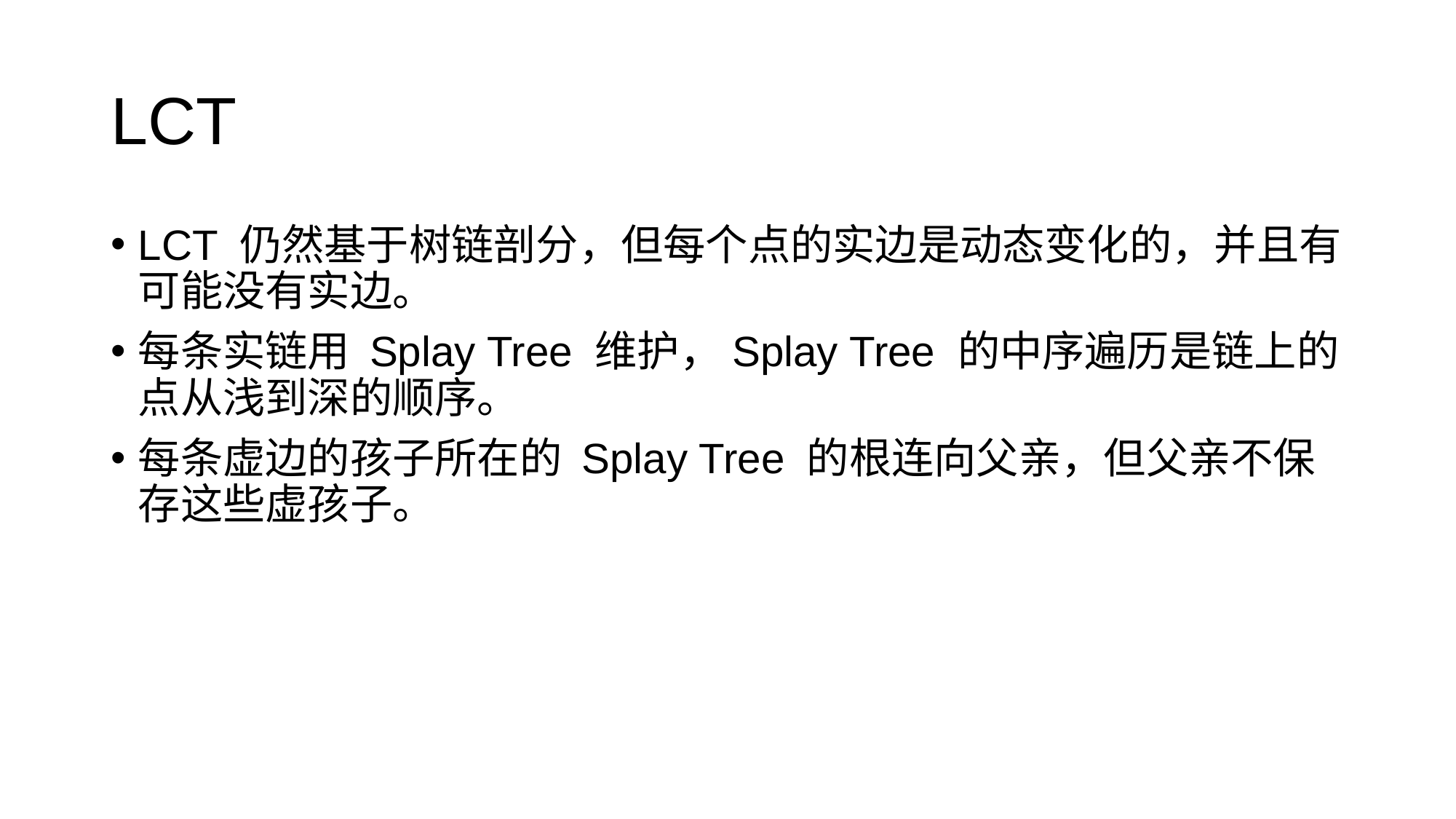

# LCT
LCT 仍然基于树链剖分，但每个点的实边是动态变化的，并且有可能没有实边。
每条实链用 Splay Tree 维护，Splay Tree 的中序遍历是链上的点从浅到深的顺序。
每条虚边的孩子所在的 Splay Tree 的根连向父亲，但父亲不保存这些虚孩子。